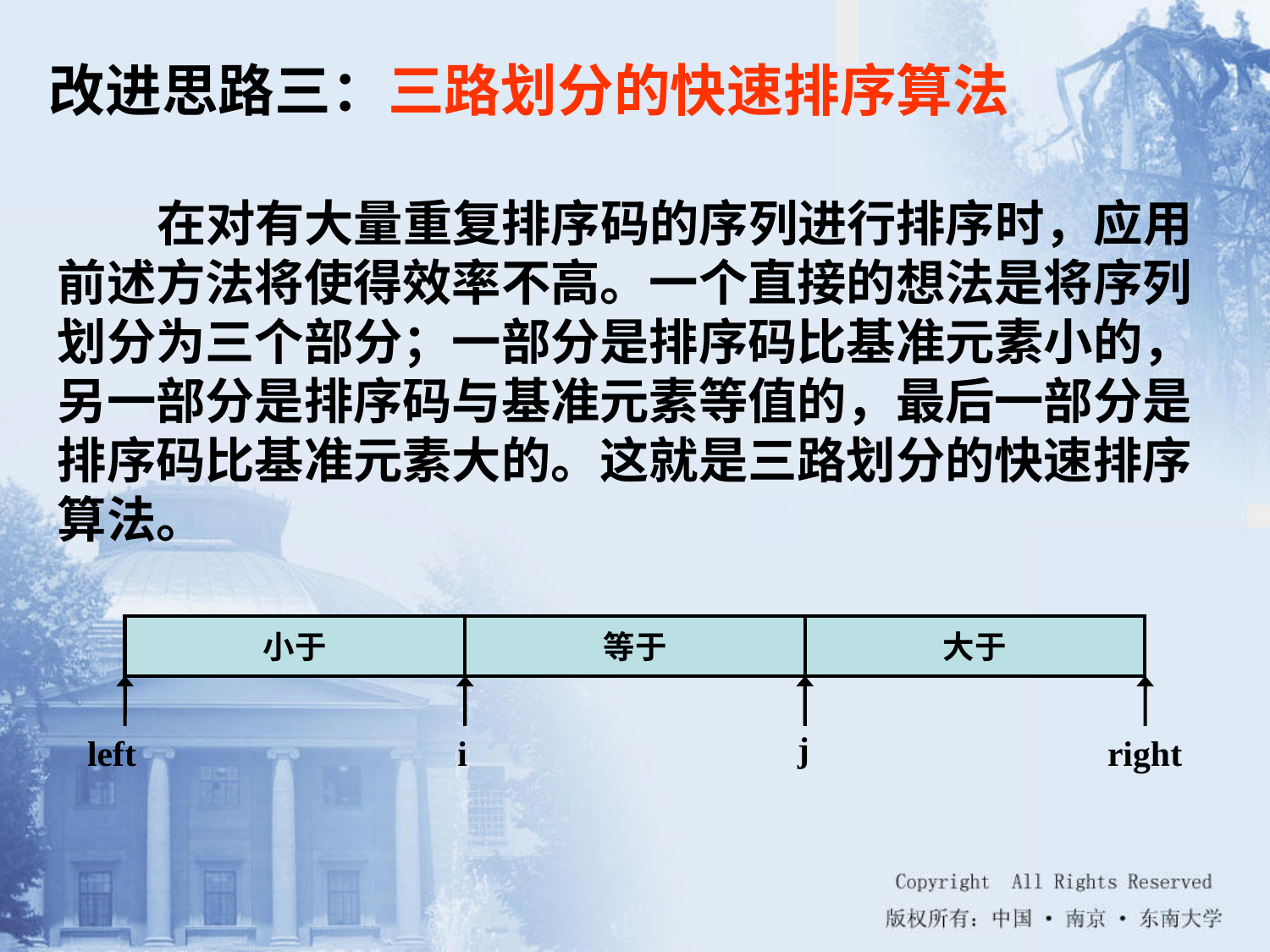

改进思路三：三路划分的快速排序算法
在对有大量重复排序码的序列进行排序时，应用前述方法将使得效率不高。一个直接的想法是将序列划分为三个部分；一部分是排序码比基准元素小的，另一部分是排序码与基准元素等值的，最后一部分是排序码比基准元素大的。这就是三路划分的快速排序算法。
小于
等于
大于

j
left
i
right